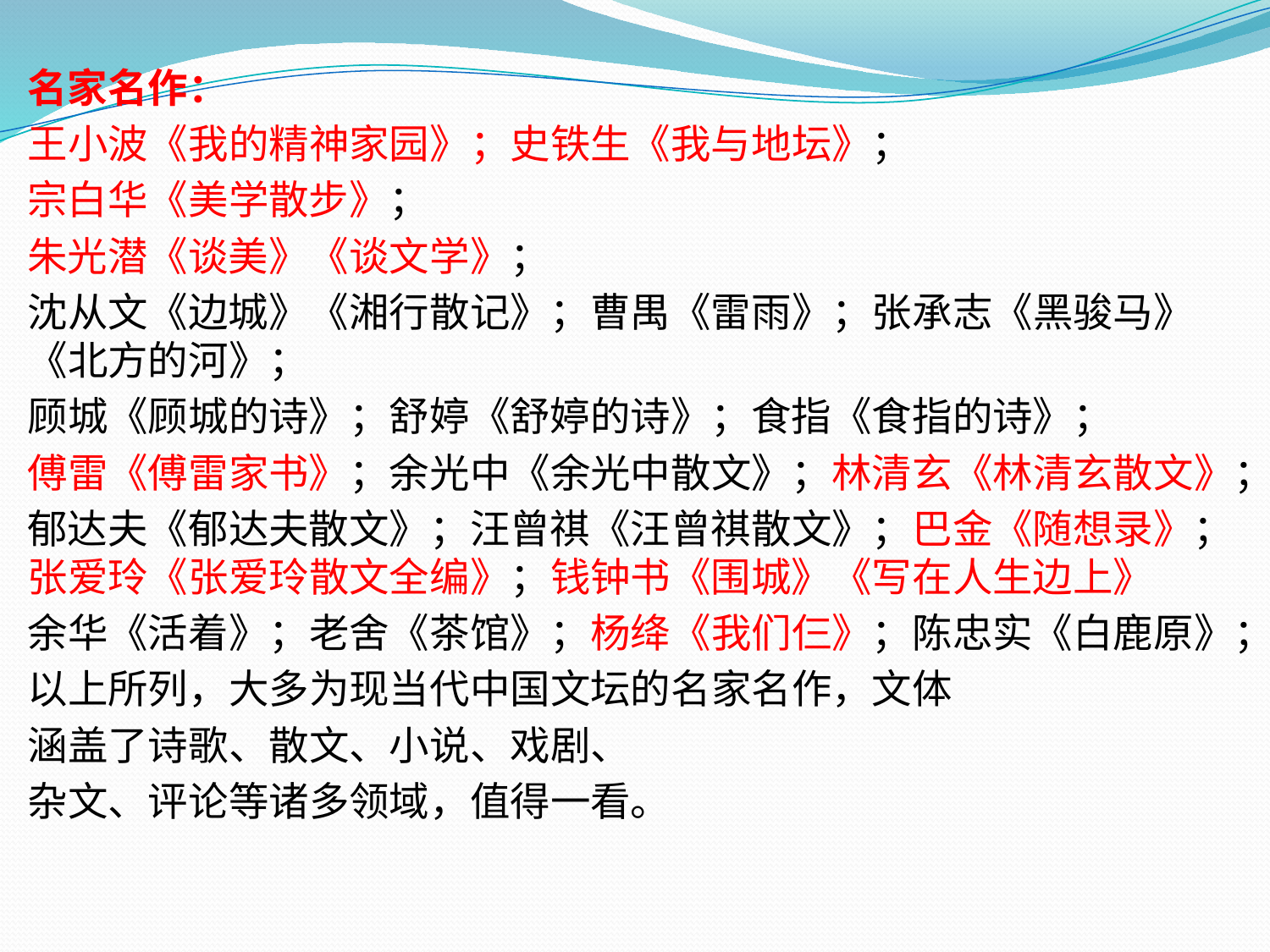

名家名作：
王小波《我的精神家园》；史铁生《我与地坛》；
宗白华《美学散步》；
朱光潜《谈美》《谈文学》；
沈从文《边城》《湘行散记》；曹禺《雷雨》；张承志《黑骏马》《北方的河》；
顾城《顾城的诗》；舒婷《舒婷的诗》；食指《食指的诗》；
傅雷《傅雷家书》；余光中《余光中散文》；林清玄《林清玄散文》；
郁达夫《郁达夫散文》；汪曾祺《汪曾祺散文》；巴金《随想录》；张爱玲《张爱玲散文全编》；钱钟书《围城》《写在人生边上》
余华《活着》；老舍《茶馆》；杨绛《我们仨》；陈忠实《白鹿原》；
以上所列，大多为现当代中国文坛的名家名作，文体
涵盖了诗歌、散文、小说、戏剧、
杂文、评论等诸多领域，值得一看。